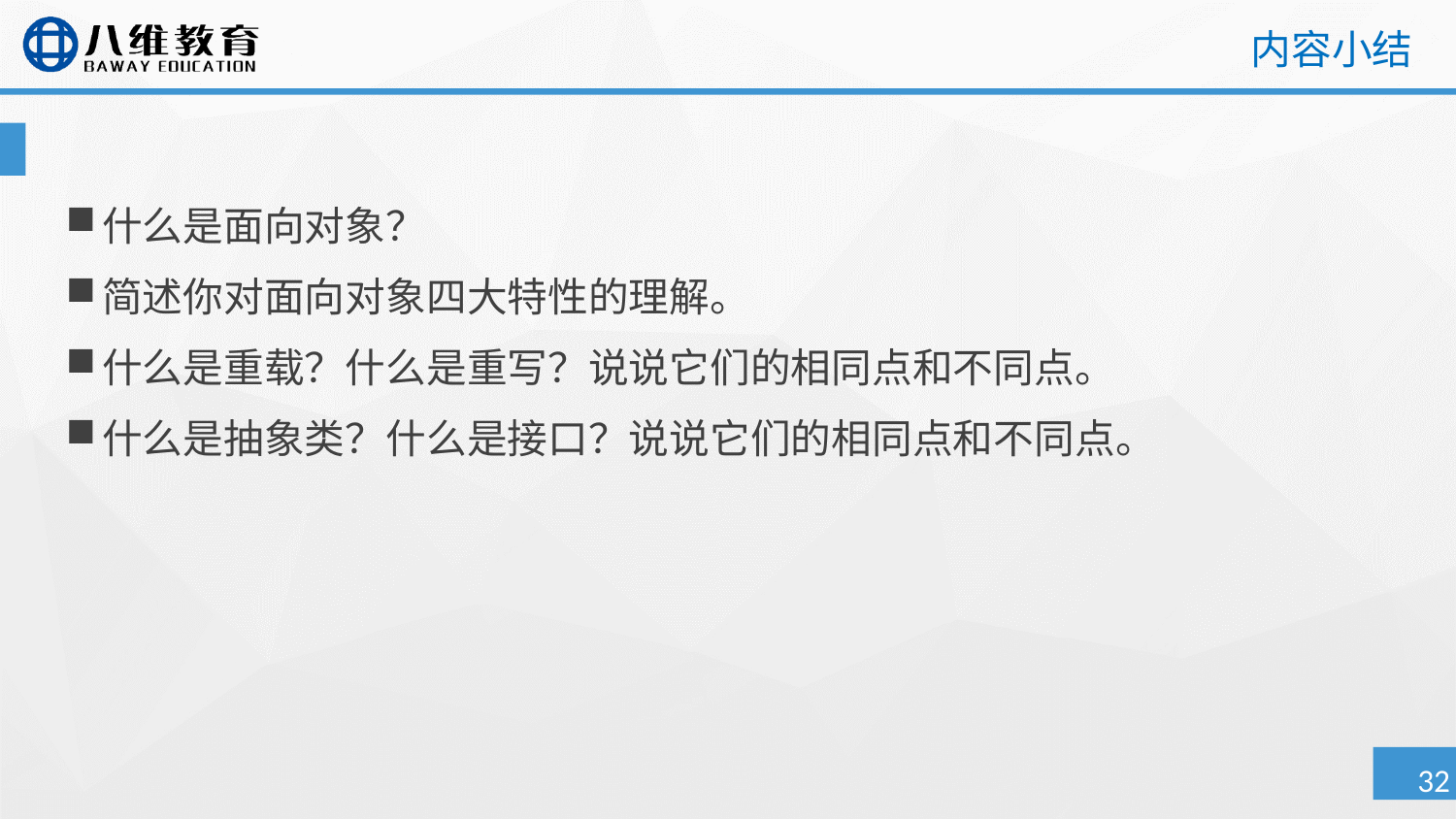

# 内容小结

什么是面向对象？
简述你对面向对象四大特性的理解。
什么是重载？什么是重写？说说它们的相同点和不同点。
什么是抽象类？什么是接口？说说它们的相同点和不同点。